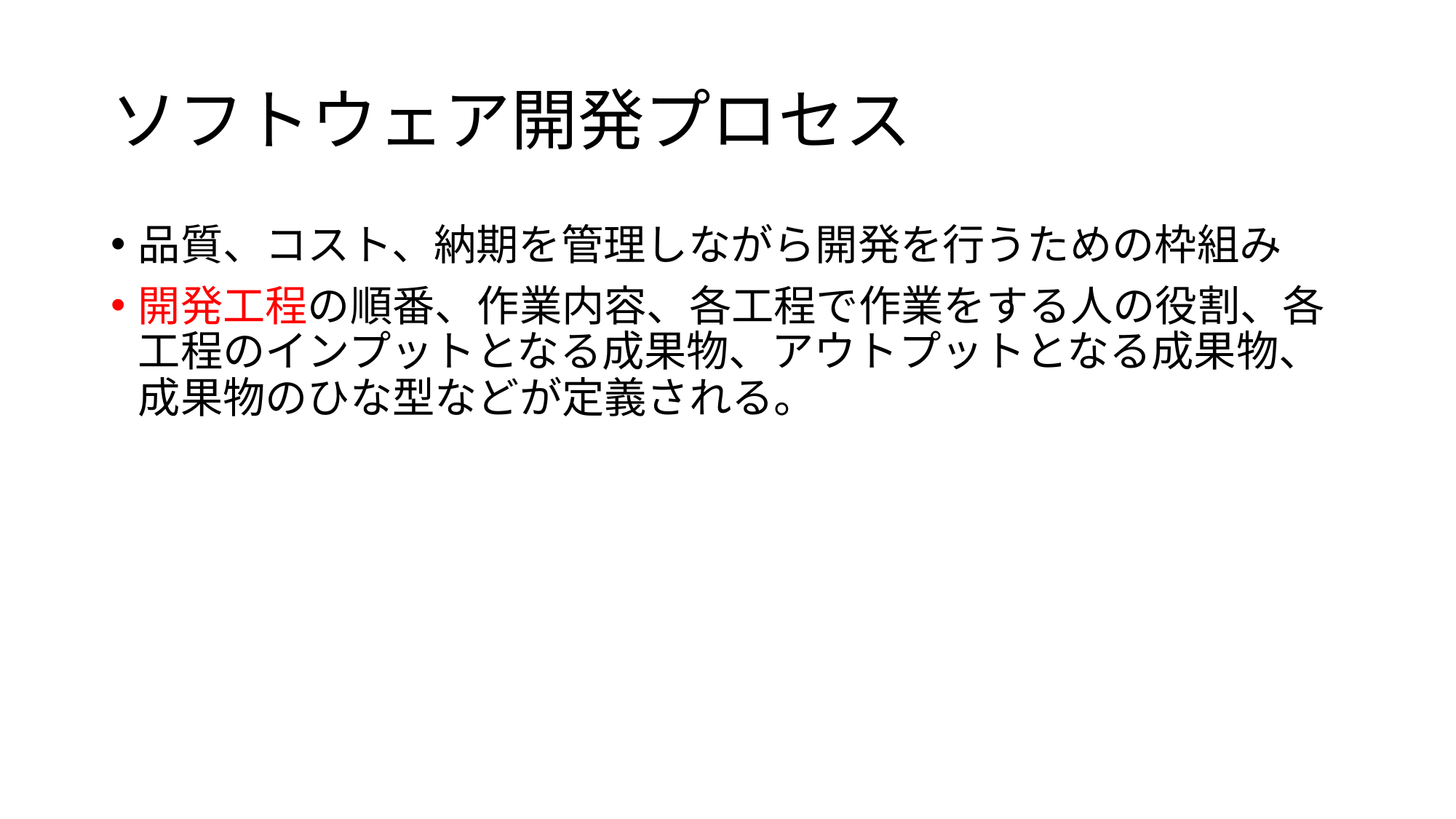

# ソフトウェア開発プロセス
品質、コスト、納期を管理しながら開発を行うための枠組み
開発工程の順番、作業内容、各工程で作業をする人の役割、各工程のインプットとなる成果物、アウトプットとなる成果物、成果物のひな型などが定義される。